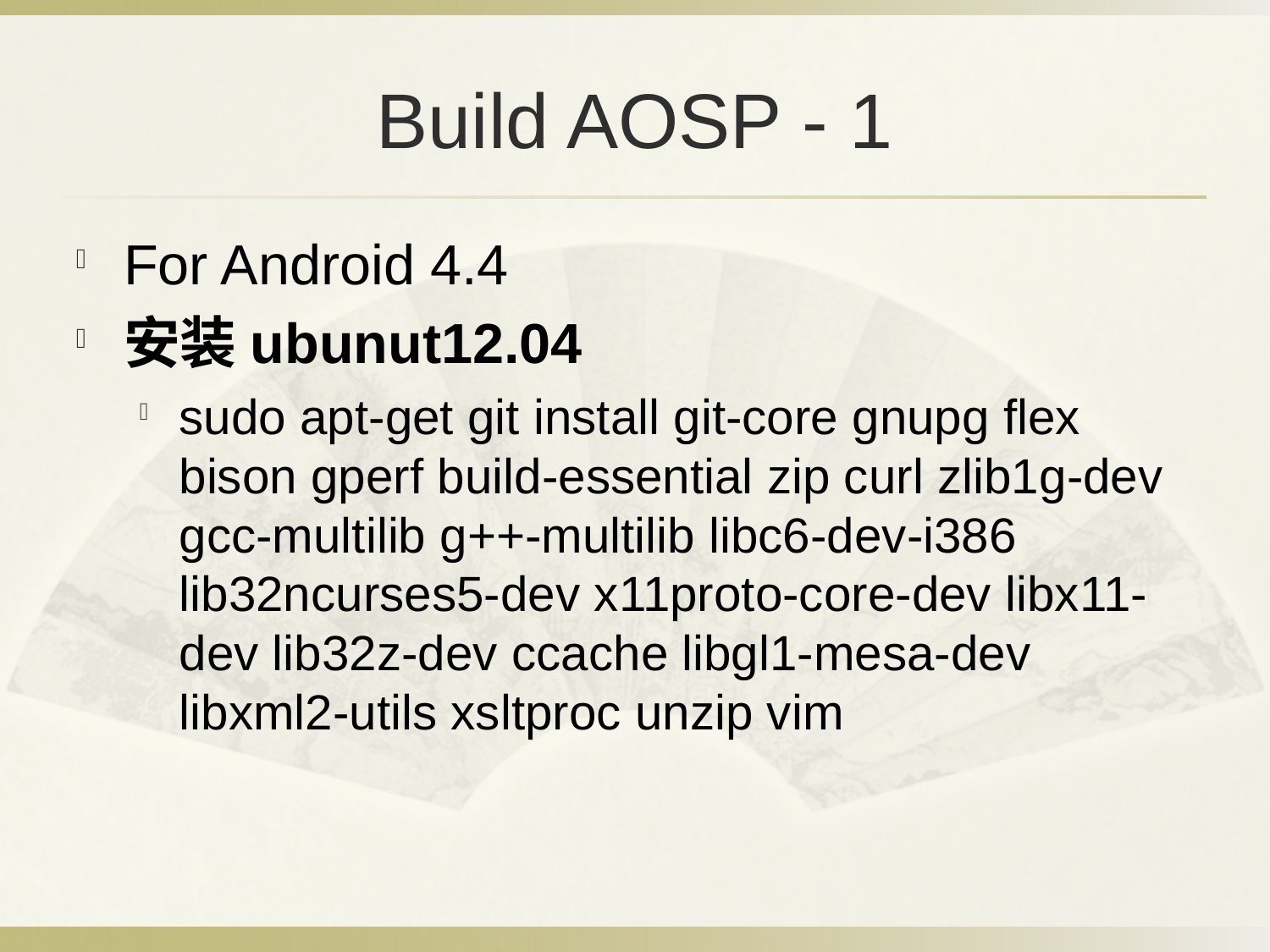

# Build AOSP - 1
For Android 4.4
安装ubunut12.04
sudo apt-get git install git-core gnupg flex bison gperf build-essential zip curl zlib1g-dev gcc-multilib g++-multilib libc6-dev-i386 lib32ncurses5-dev x11proto-core-dev libx11-dev lib32z-dev ccache libgl1-mesa-dev libxml2-utils xsltproc unzip vim